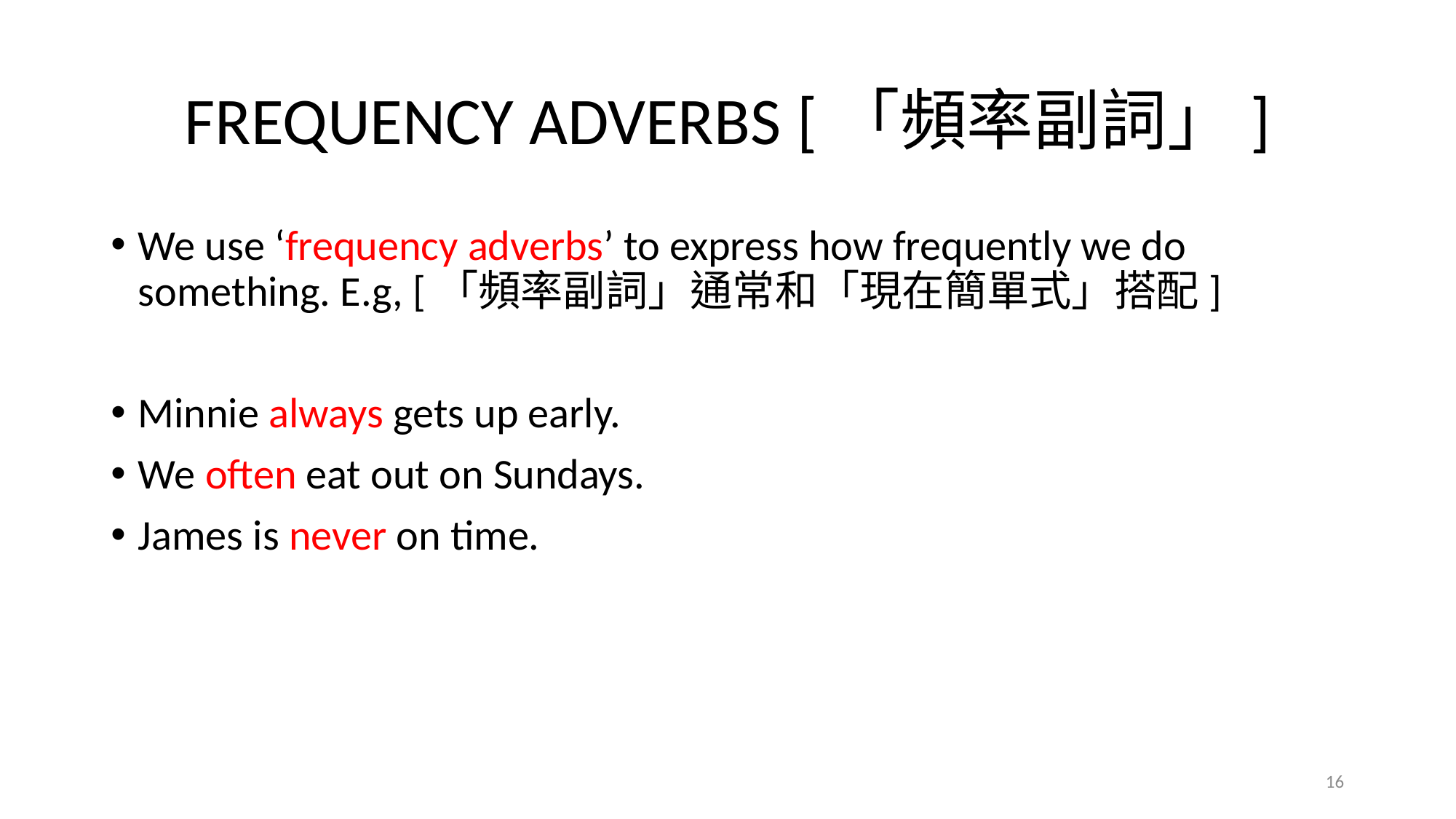

# FREQUENCY ADVERBS [「頻率副詞」]
We use ‘frequency adverbs’ to express how frequently we do something. E.g, [「頻率副詞」通常和「現在簡單式」搭配]

Minnie always gets up early.
We often eat out on Sundays.
James is never on time.
16